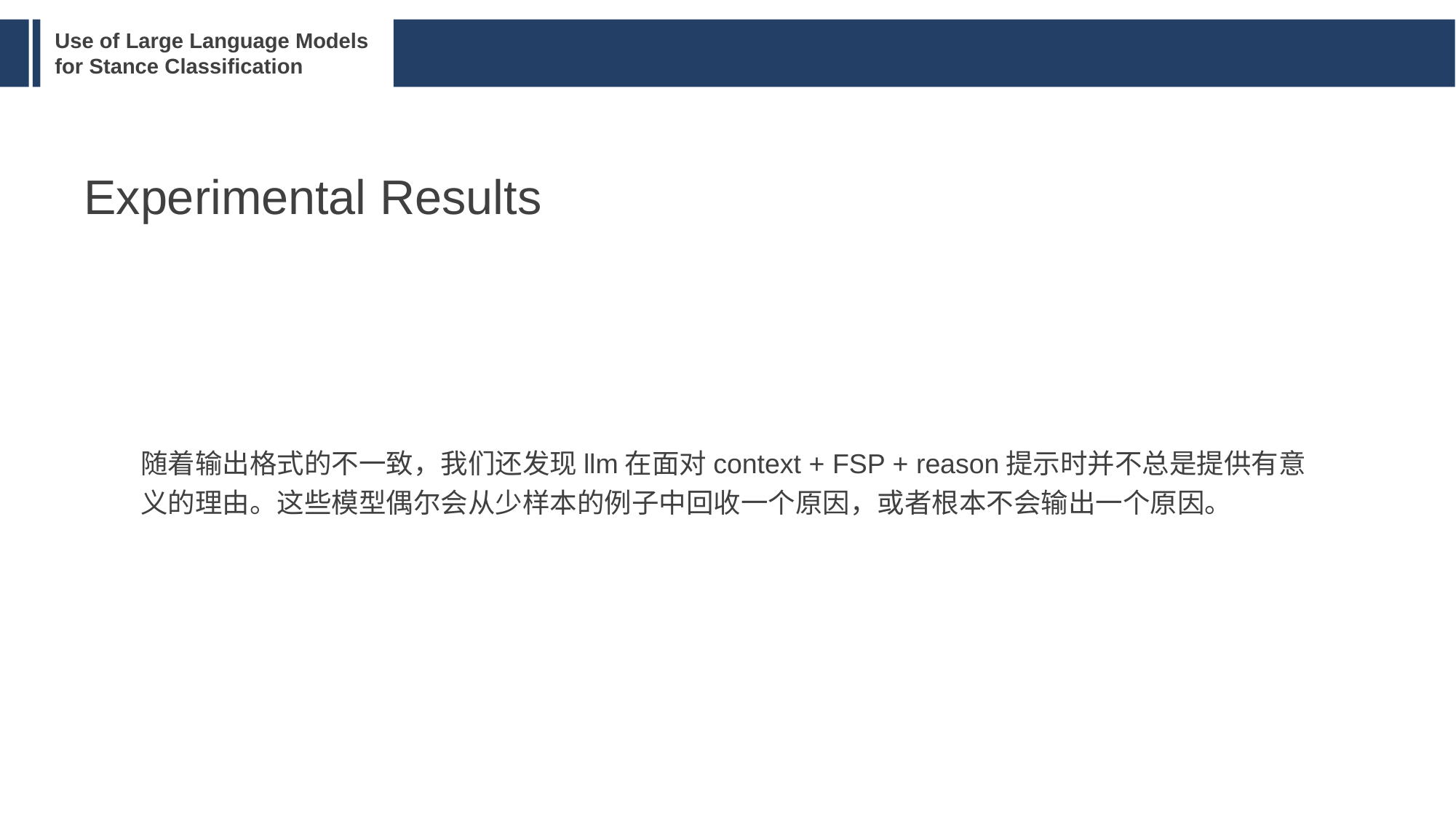

Experimental Results
随着输出格式的不一致，我们还发现llm在面对context + FSP + reason提示时并不总是提供有意义的理由。这些模型偶尔会从少样本的例子中回收一个原因，或者根本不会输出一个原因。